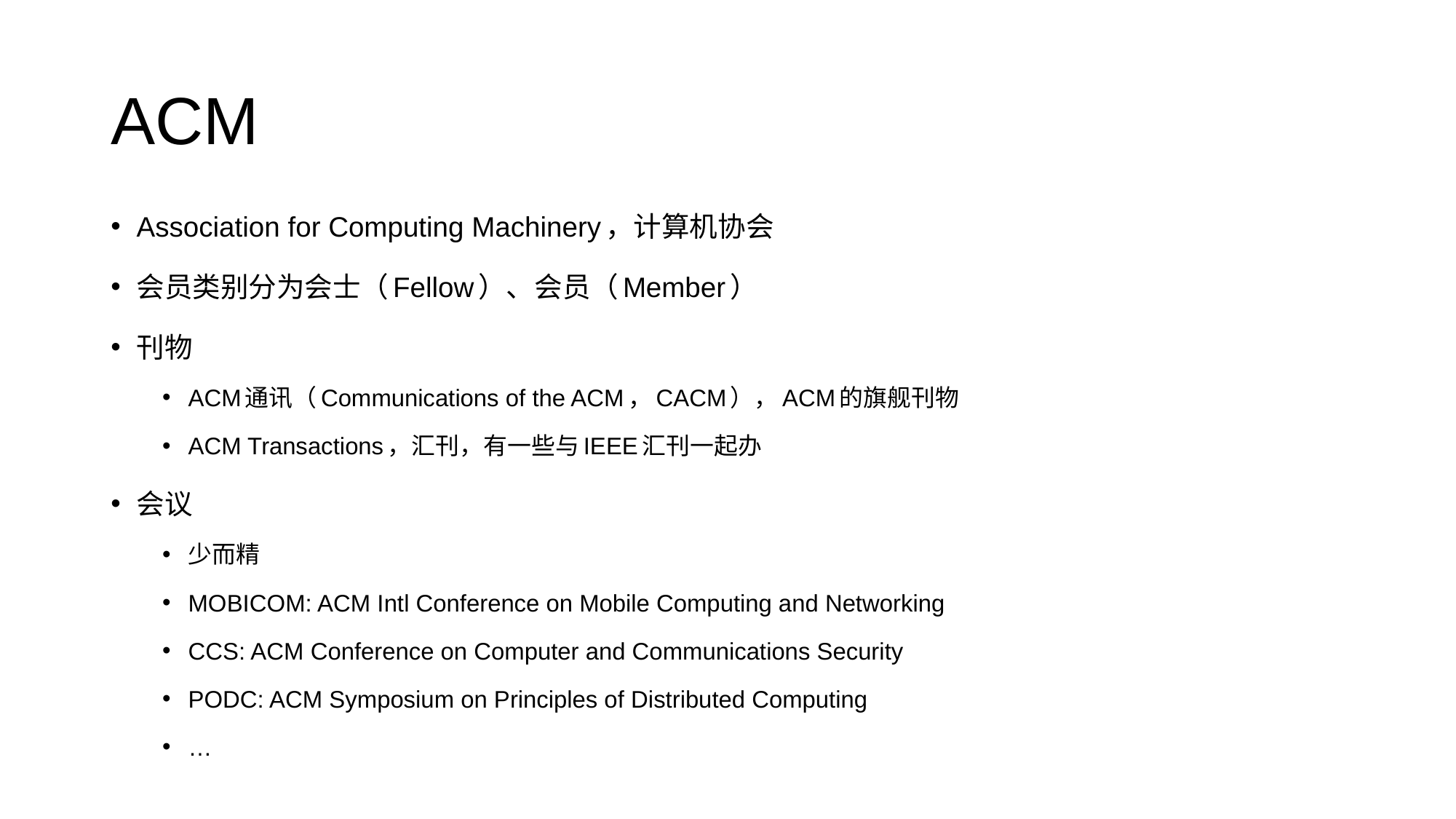

# ACM
Association for Computing Machinery，计算机协会
会员类别分为会士（Fellow）、会员（Member）
刊物
ACM通讯（Communications of the ACM，CACM），ACM的旗舰刊物
ACM Transactions，汇刊，有一些与IEEE汇刊一起办
会议
少而精
MOBICOM: ACM Intl Conference on Mobile Computing and Networking
CCS: ACM Conference on Computer and Communications Security
PODC: ACM Symposium on Principles of Distributed Computing
…